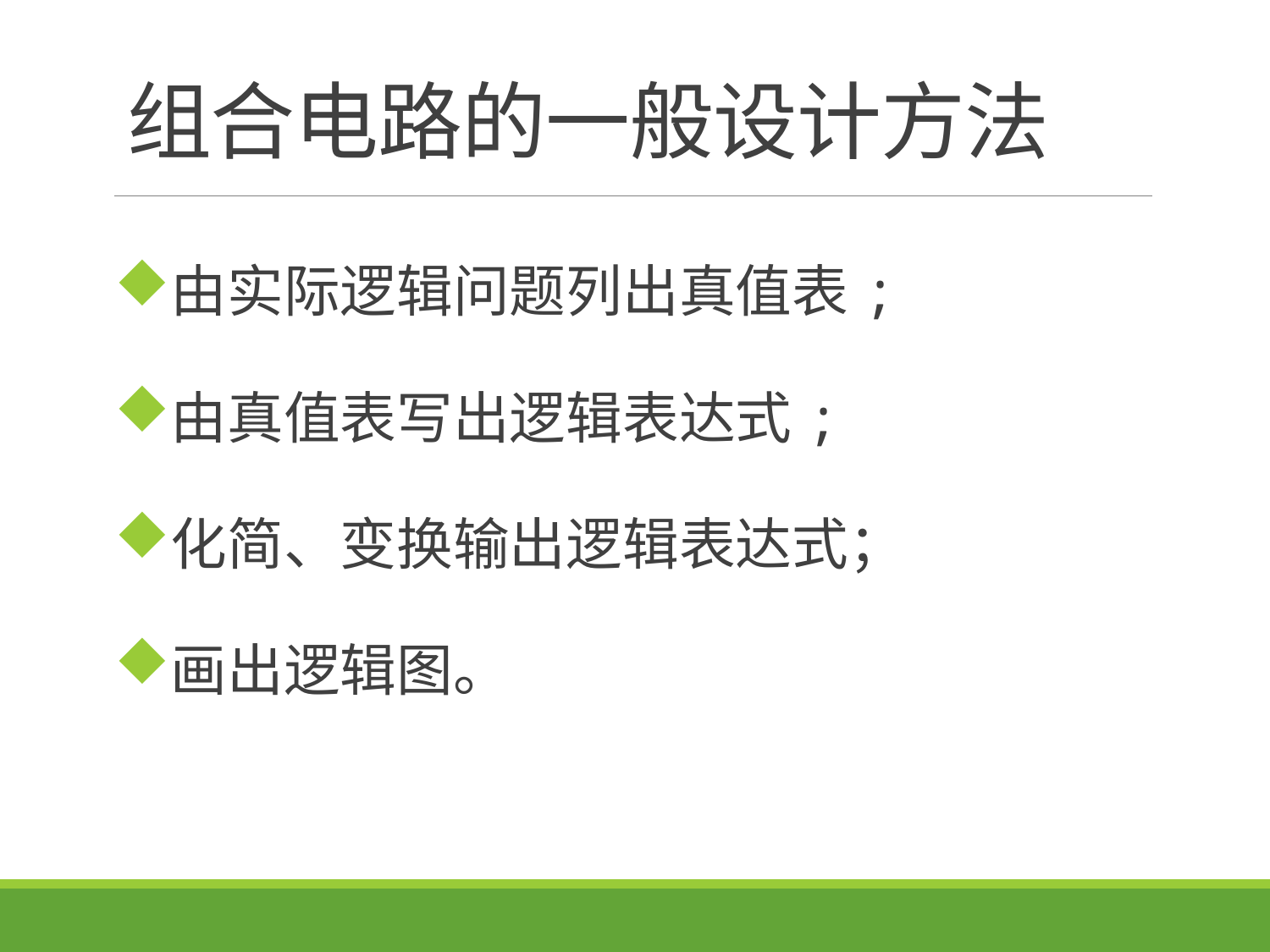

# 组合电路的一般设计方法
由实际逻辑问题列出真值表;
由真值表写出逻辑表达式;
化简、变换输出逻辑表达式；
画出逻辑图。